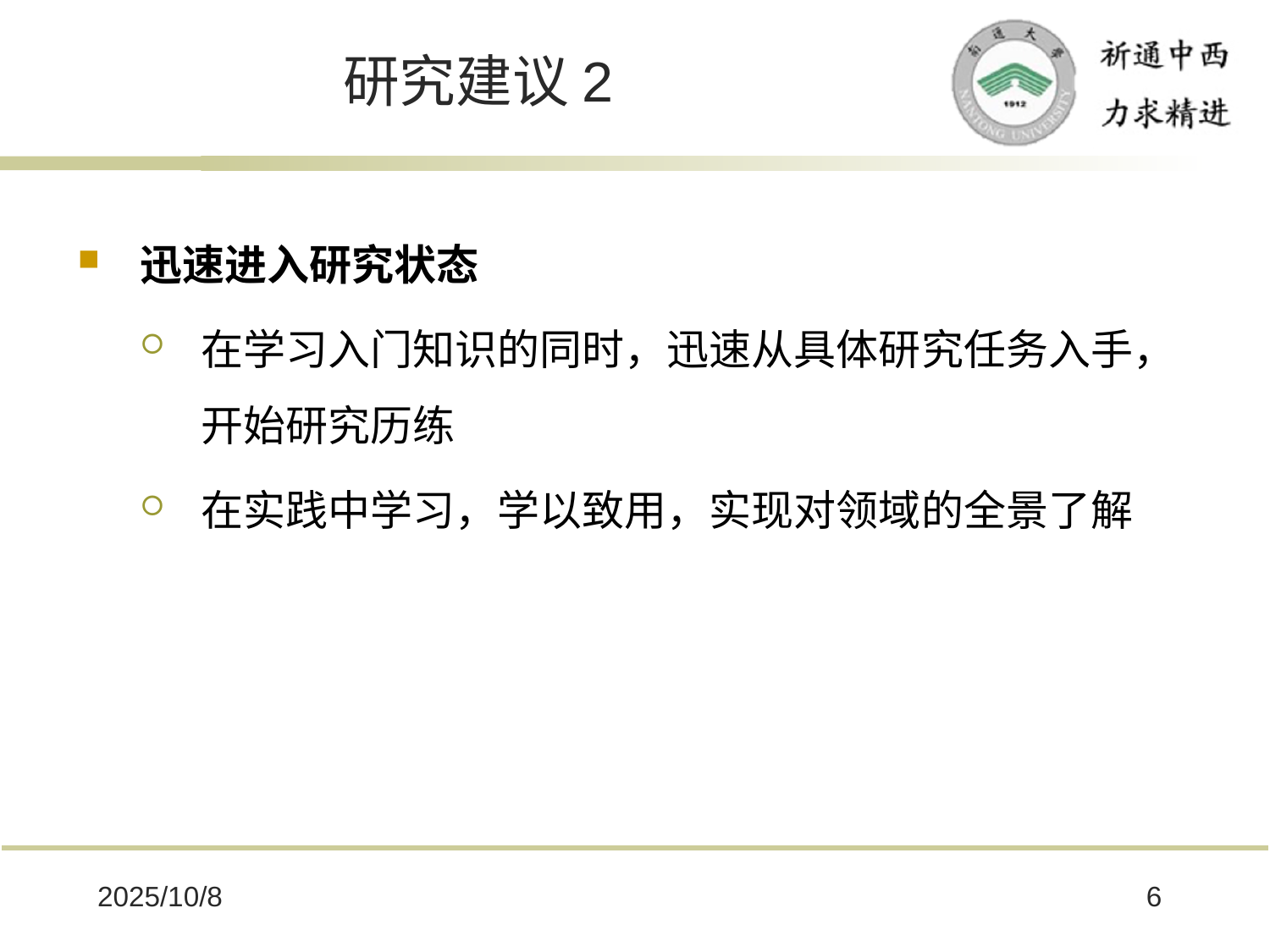

# 研究建议2
迅速进入研究状态
在学习入门知识的同时，迅速从具体研究任务入手，开始研究历练
在实践中学习，学以致用，实现对领域的全景了解

2025/10/8
6